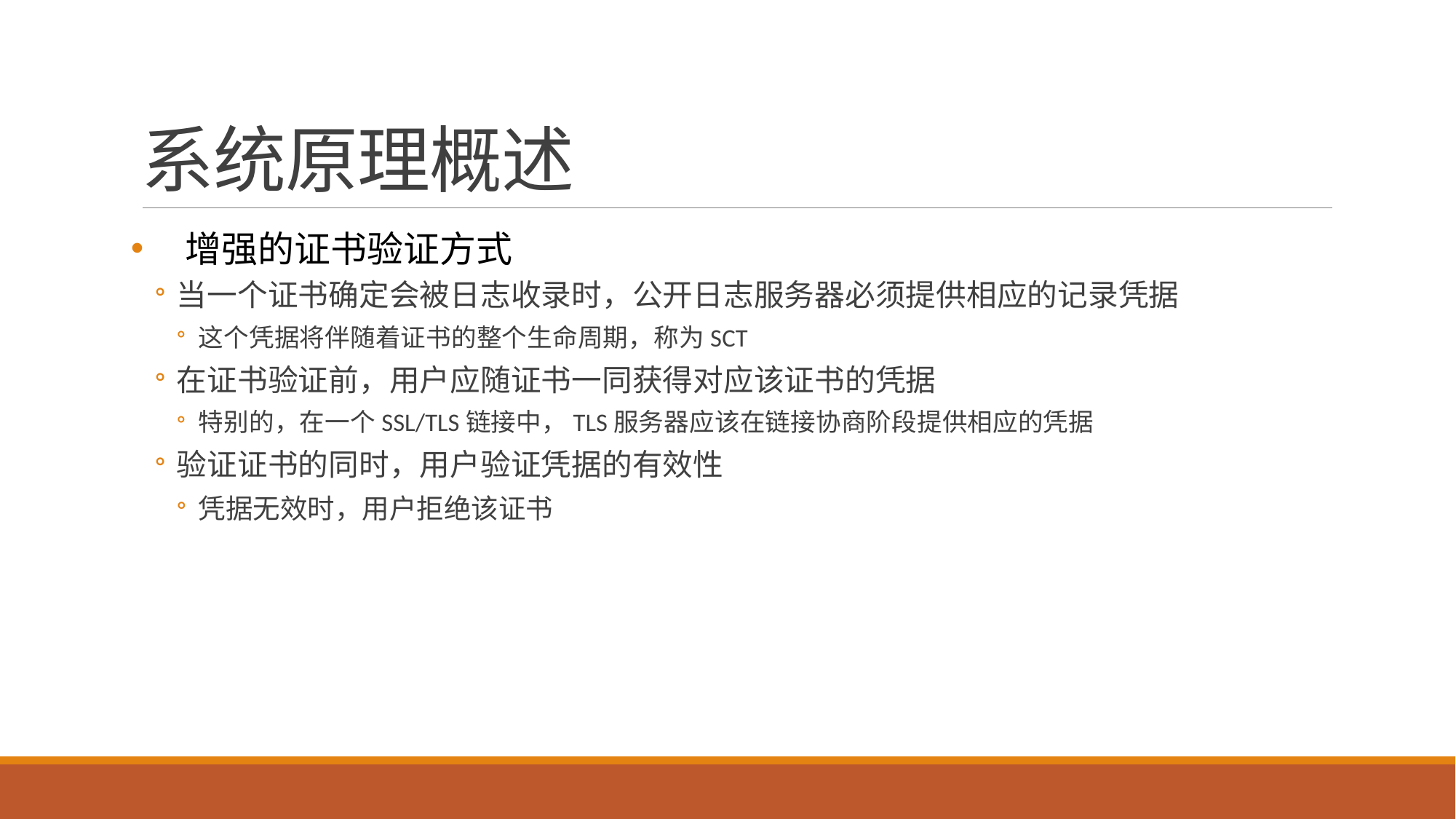

# 系统原理概述
增强的证书验证方式
当一个证书确定会被日志收录时，公开日志服务器必须提供相应的记录凭据
这个凭据将伴随着证书的整个生命周期，称为SCT
在证书验证前，用户应随证书一同获得对应该证书的凭据
特别的，在一个SSL/TLS链接中，TLS服务器应该在链接协商阶段提供相应的凭据
验证证书的同时，用户验证凭据的有效性
凭据无效时，用户拒绝该证书

16